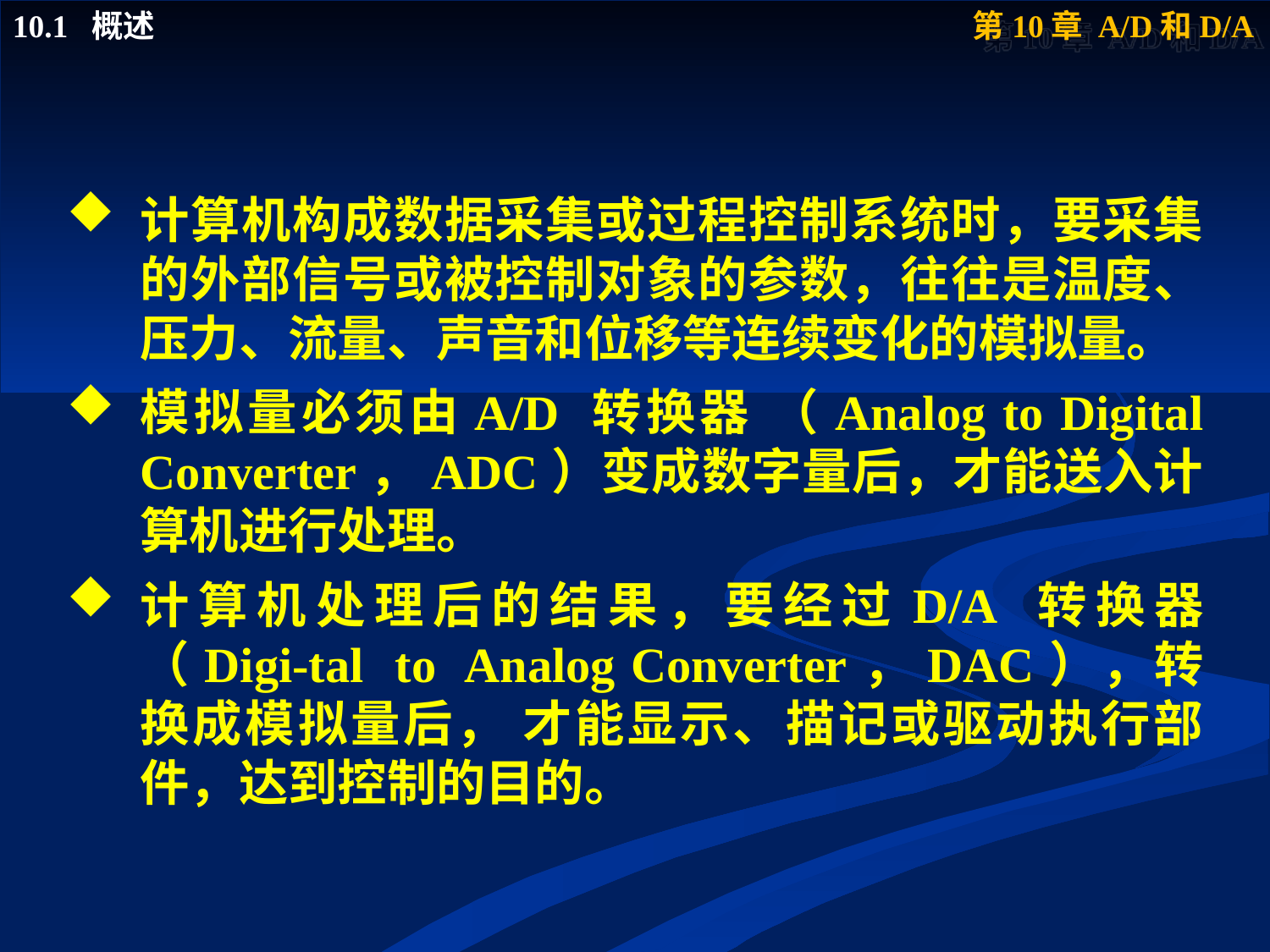

#
计算机构成数据采集或过程控制系统时，要采集的外部信号或被控制对象的参数，往往是温度、压力、流量、声音和位移等连续变化的模拟量。
模拟量必须由A/D 转换器 （Analog to Digital Converter，ADC）变成数字量后，才能送入计算机进行处理。
计算机处理后的结果，要经过D/A 转换器 （Digi-tal  to  Analog Converter，DAC），转换成模拟量后， 才能显示、描记或驱动执行部件，达到控制的目的。